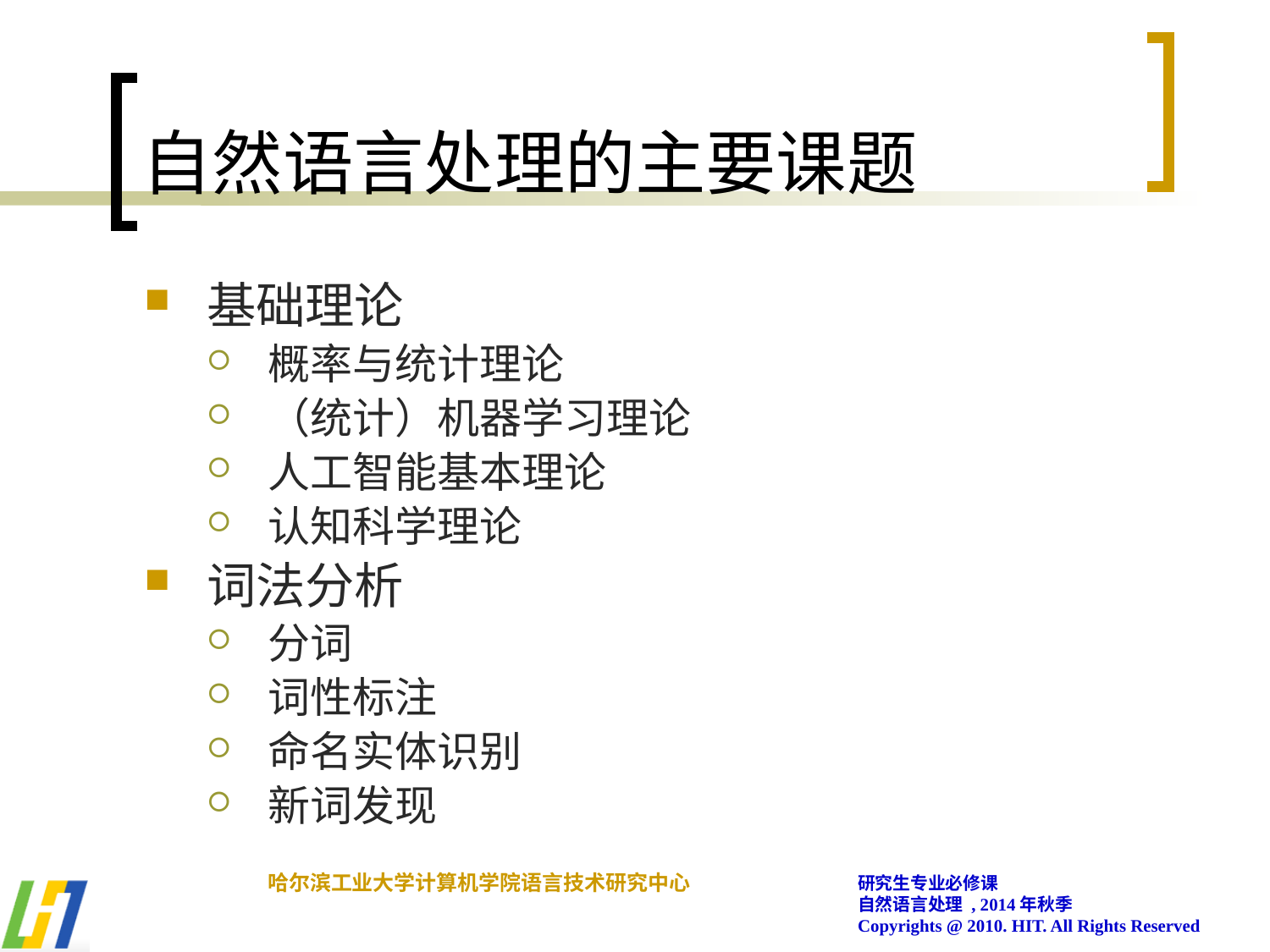

# 自然语言处理的主要课题
基础理论
概率与统计理论
（统计）机器学习理论
人工智能基本理论
认知科学理论
词法分析
分词
词性标注
命名实体识别
新词发现

哈尔滨工业大学计算机学院语言技术研究中心
研究生专业必修课
自然语言处理 , 2014年秋季
Copyrights @ 2010. HIT. All Rights Reserved